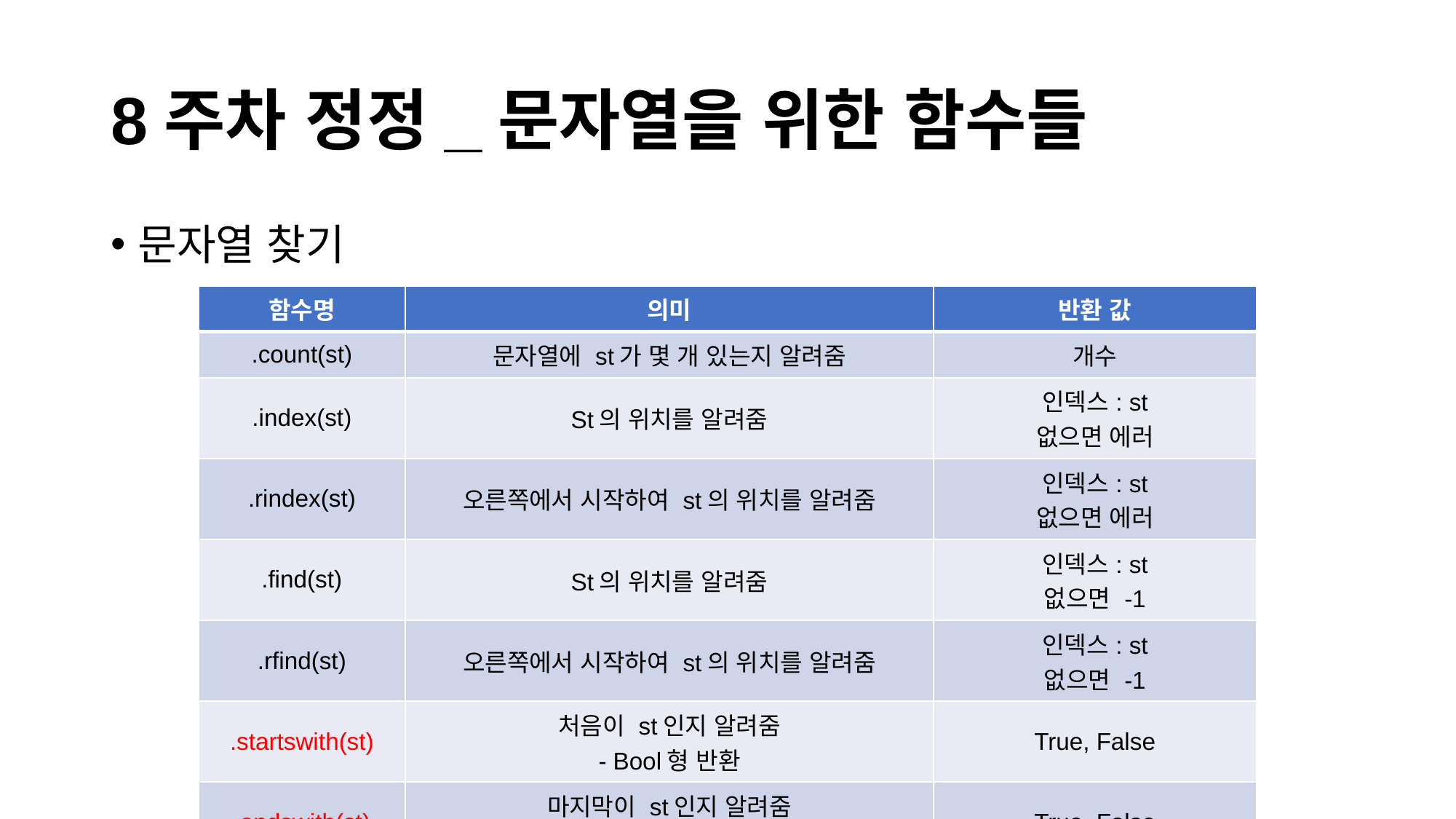

# 8주차 정정_문자열을 위한 함수들
문자열 찾기

| 함수명 | 의미 | 반환 값 |
| --- | --- | --- |
| .count(st) | 문자열에 st가 몇 개 있는지 알려줌 | 개수 |
| .index(st) | St의 위치를 알려줌 | 인덱스: st 없으면 에러 |
| .rindex(st) | 오른쪽에서 시작하여 st의 위치를 알려줌 | 인덱스: st 없으면 에러 |
| .find(st) | St의 위치를 알려줌 | 인덱스: st 없으면 -1 |
| .rfind(st) | 오른쪽에서 시작하여 st의 위치를 알려줌 | 인덱스: st 없으면 -1 |
| .startswith(st) | 처음이 st인지 알려줌 - Bool형 반환 | True, False |
| .endswith(st) | 마지막이 st인지 알려줌 -Bool형 반환 | True, False |